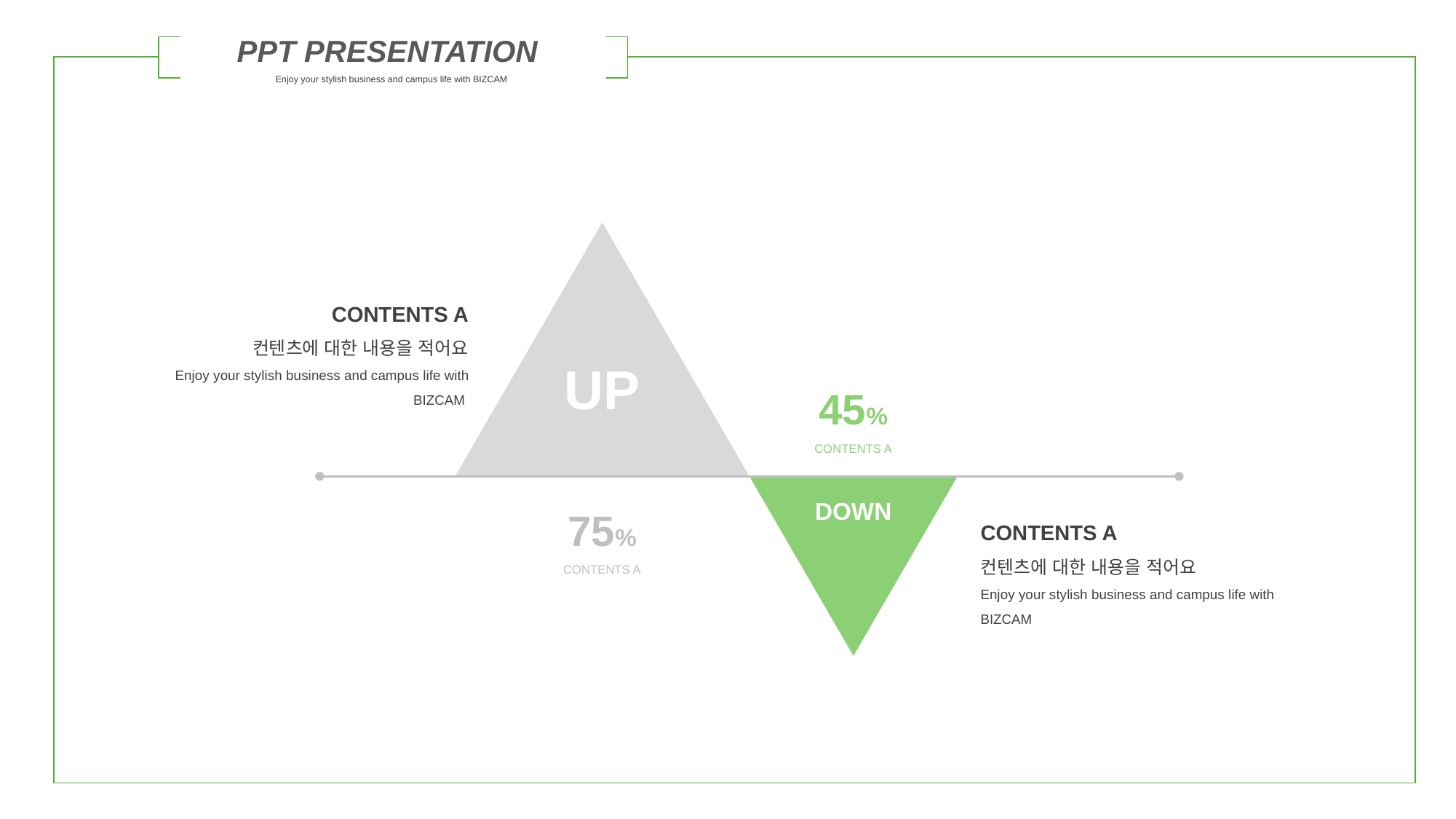

PPT PRESENTATION
Enjoy your stylish business and campus life with BIZCAM
|  |  |  |
| --- | --- | --- |

UP
CONTENTS A
컨텐츠에 대한 내용을 적어요
Enjoy your stylish business and campus life with BIZCAM
45%
CONTENTS A

DOWN
75%
CONTENTS A
CONTENTS A
컨텐츠에 대한 내용을 적어요
Enjoy your stylish business and campus life with BIZCAM